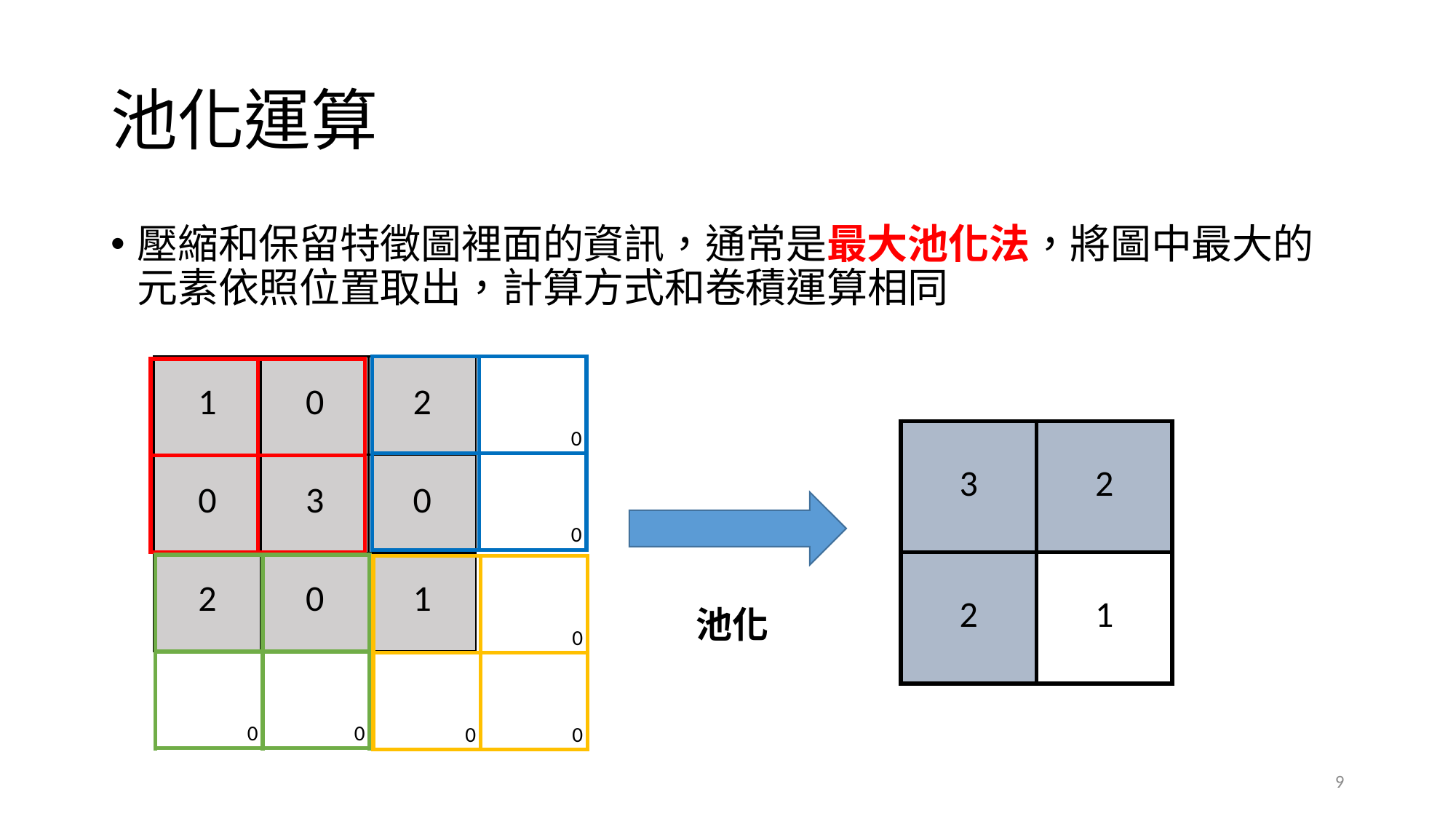

# 池化運算
壓縮和保留特徵圖裡面的資訊，通常是最大池化法，將圖中最大的元素依照位置取出，計算方式和卷積運算相同
| 1 | 0 | 2 |
| --- | --- | --- |
| 0 | 3 | 0 |
| 2 | 0 | 1 |
|  | 0 |
| --- | --- |
|  | 0 |
|  |  |
| --- | --- |
|  |  |
| 3 | 2 |
| --- | --- |
| 2 | 1 |

|  |  |
| --- | --- |
| 0 | 0 |
|  | 0 |
| --- | --- |
| 0 | 0 |
池化
9